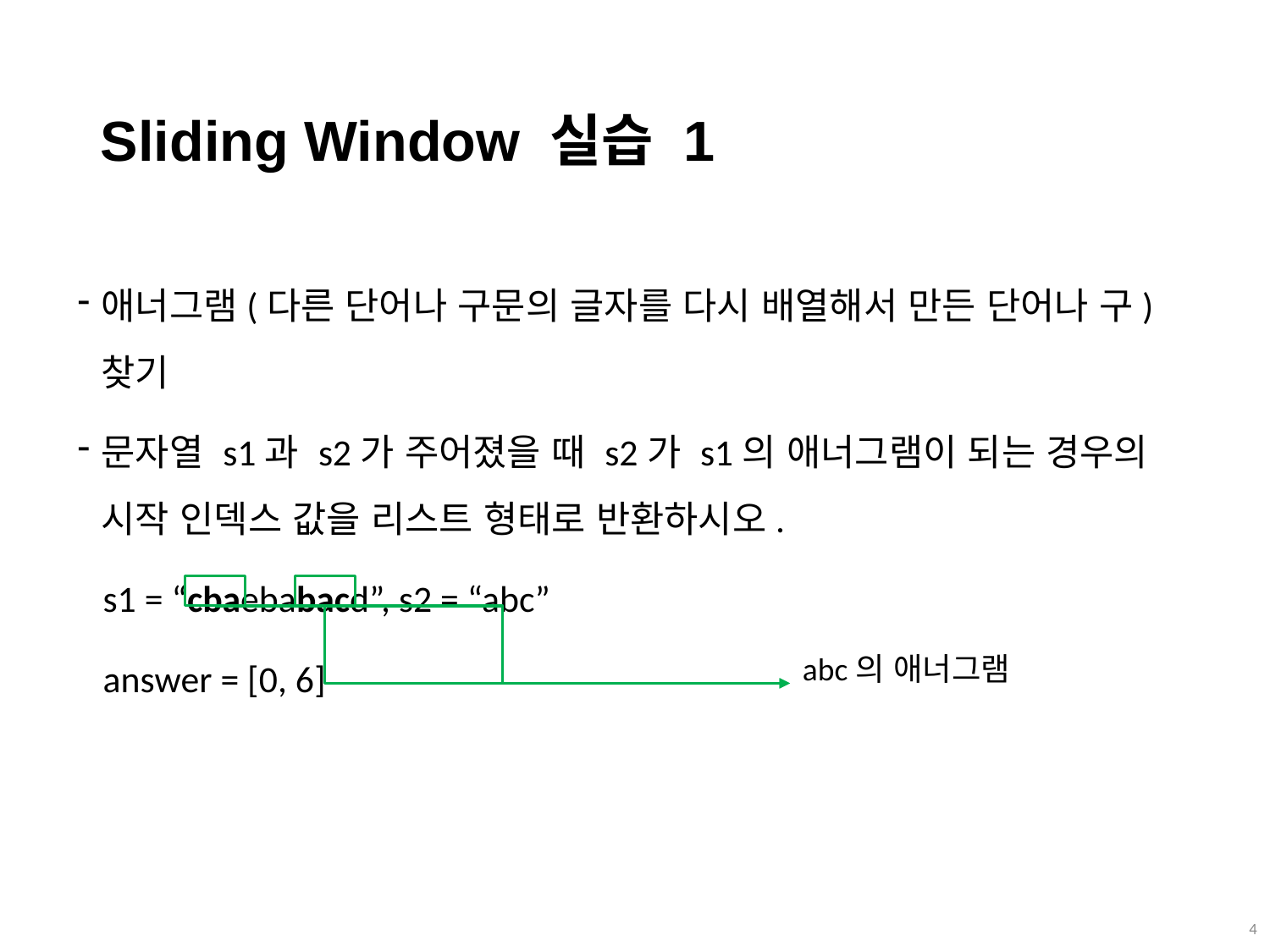

# Sliding Window 실습 1
애너그램(다른 단어나 구문의 글자를 다시 배열해서 만든 단어나 구) 찾기
문자열 s1과 s2가 주어졌을 때 s2가 s1의 애너그램이 되는 경우의 시작 인덱스 값을 리스트 형태로 반환하시오.
   s1 = “cbaebabacd”, s2 = “abc”
   answer = [0, 6]

abc의 애너그램
 4